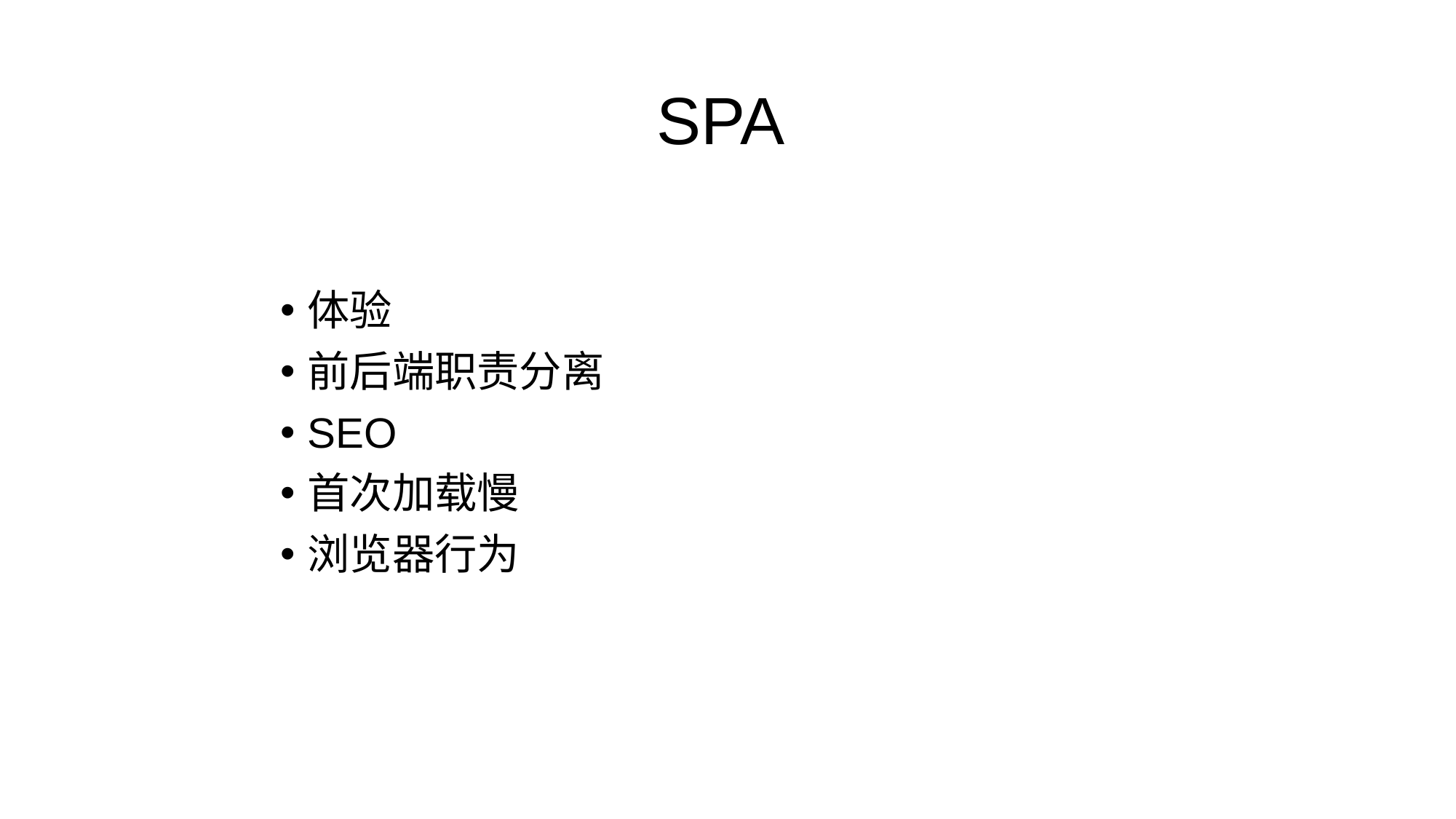

# SPA

体验
前后端职责分离
SEO
首次加载慢
浏览器行为